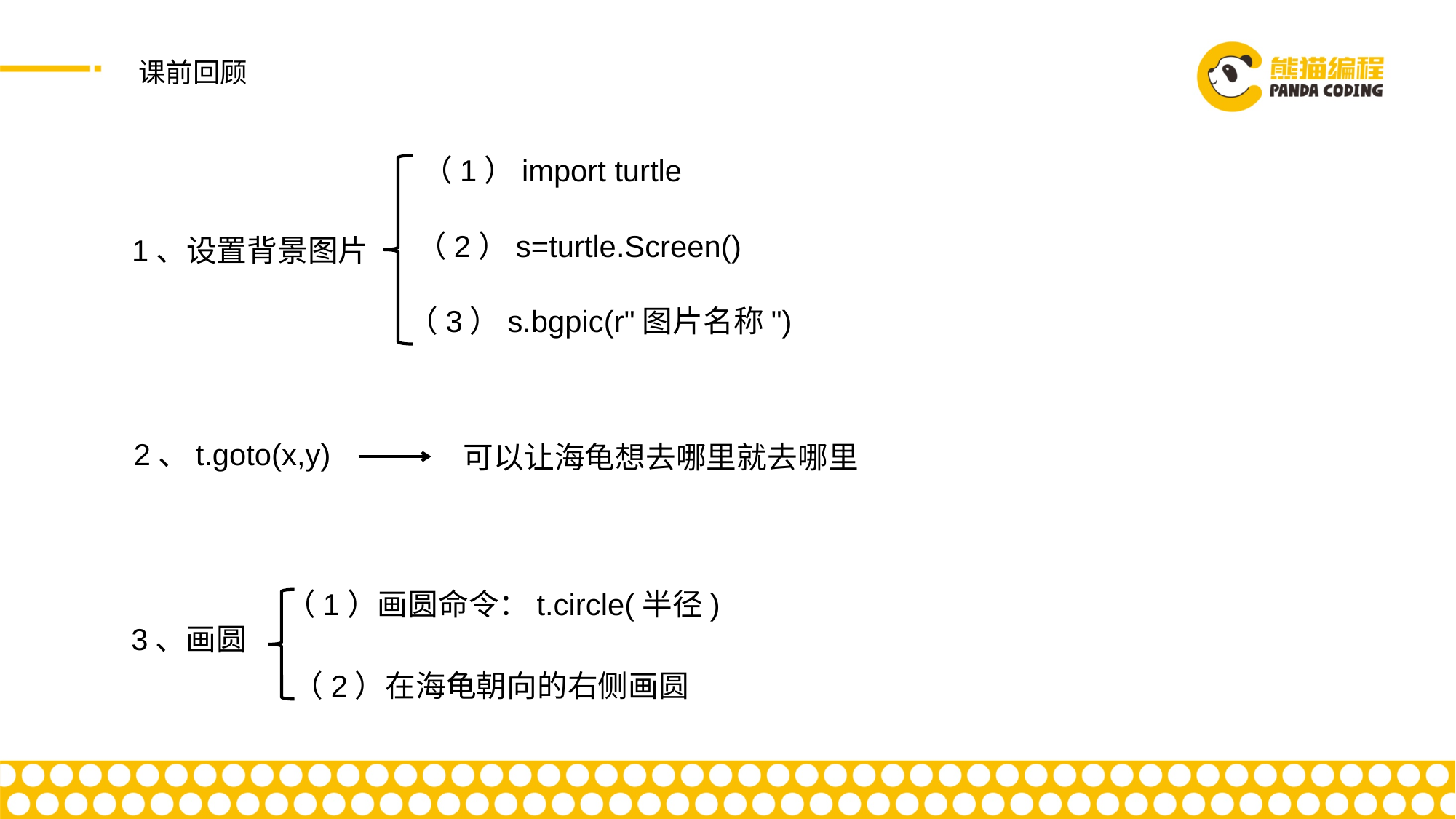

课前回顾
（1）import turtle

（2）s=turtle.Screen()
1、设置背景图片
（3）s.bgpic(r"图片名称")
2、t.goto(x,y)
可以让海龟想去哪里就去哪里
（1）画圆命令：t.circle(半径)

3、画圆
（2）在海龟朝向的右侧画圆